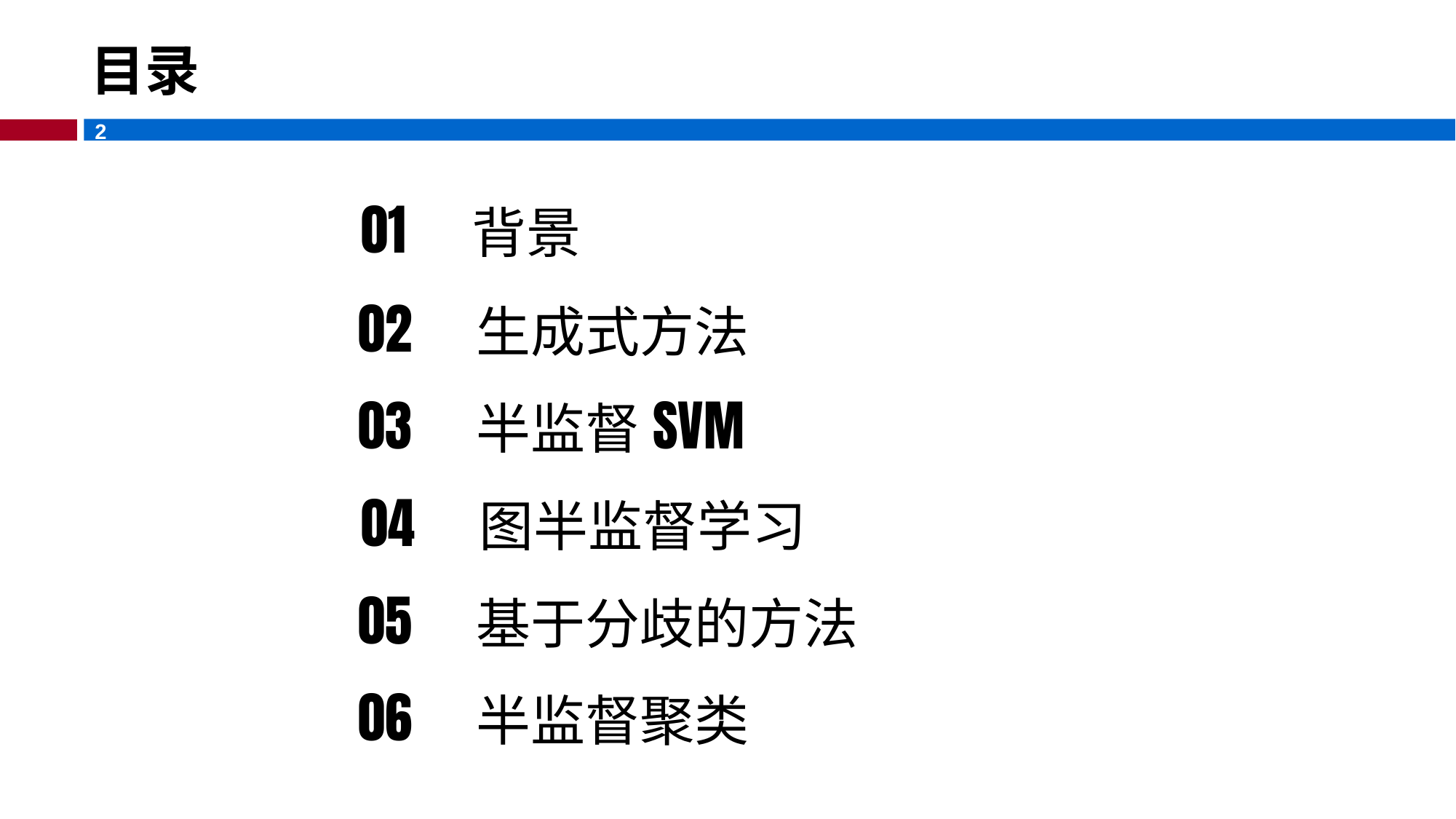

# 目录
01    背景
02    生成式方法
03    半监督SVM
04    图半监督学习
05    基于分歧的方法
06    半监督聚类